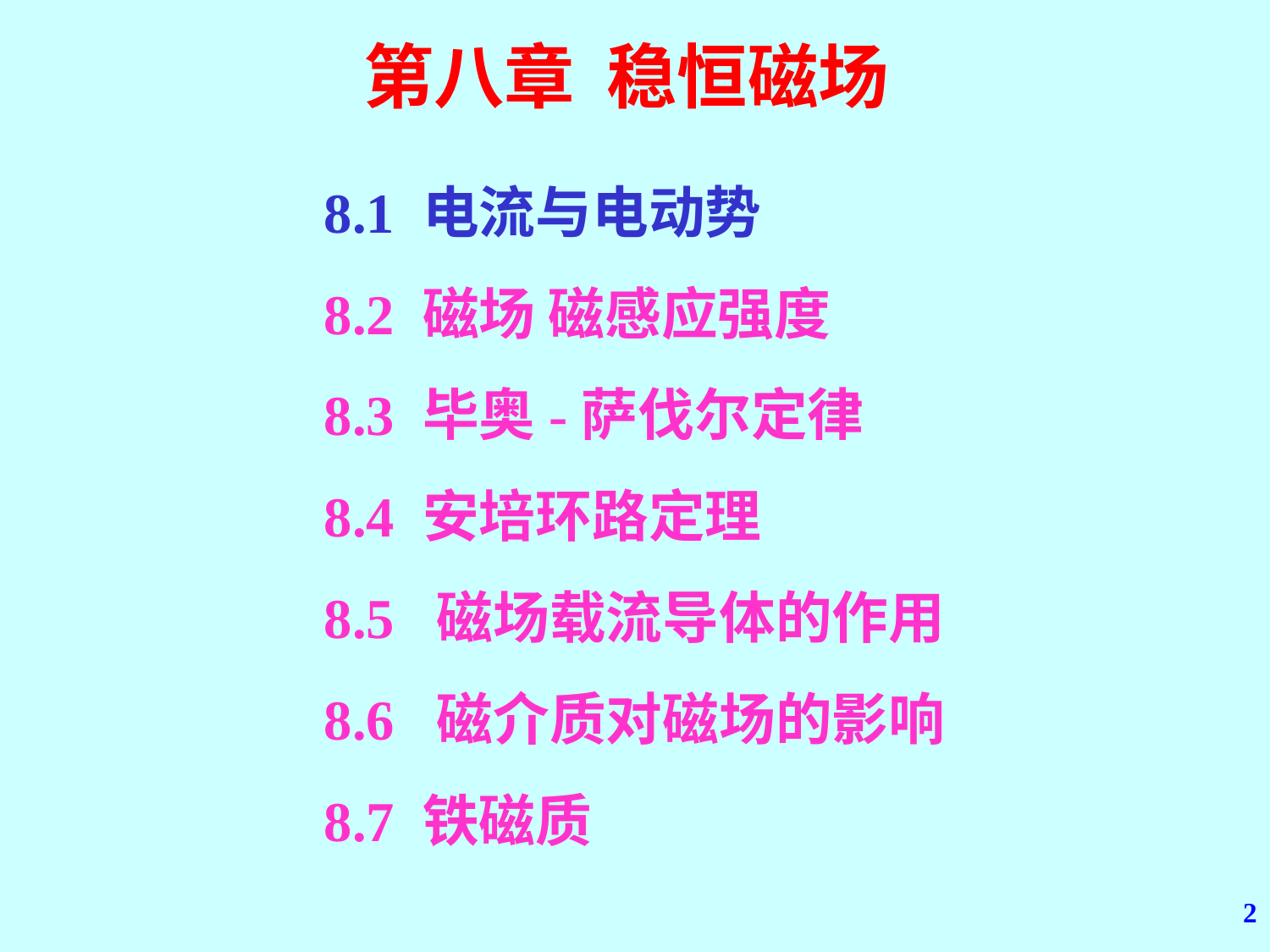

第八章  稳恒磁场
8.1 电流与电动势
8.2 磁场 磁感应强度
8.3 毕奥-萨伐尔定律
8.4 安培环路定理
8.5  磁场载流导体的作用
8.6  磁介质对磁场的影响
8.7 铁磁质

2